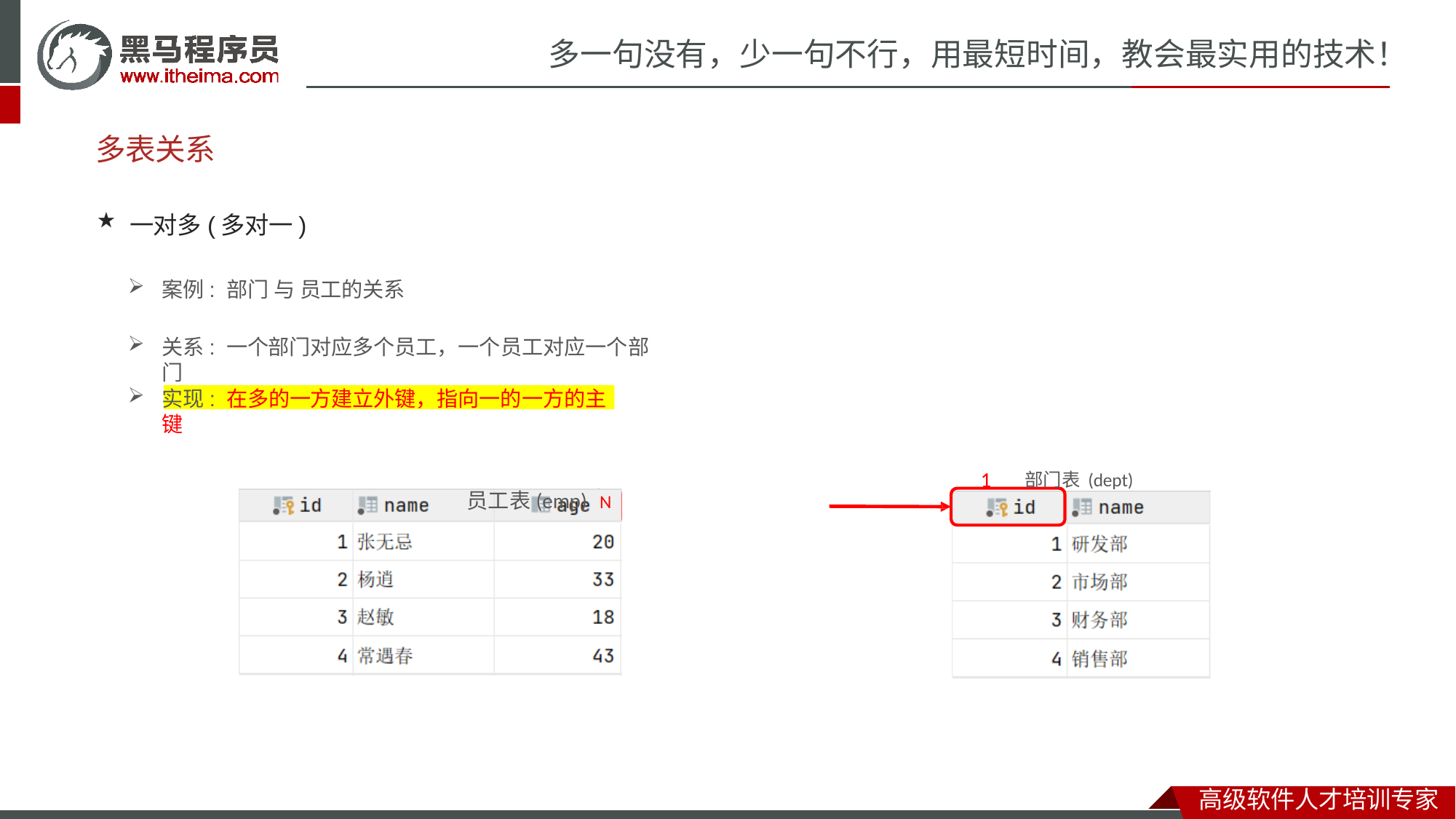

# 多一句没有，少一句不行，用最短时间，教会最实用的技术！

多表关系

一对多(多对一)

案例: 部门与 员工的关系

关系: 一个部门对应多个员工，一个员工对应一个部门
实现: 在多的一方建立外键，指向一的一方的主键

员工表(emp)	N

1	部门表(dept)

高级软件人才培训专家